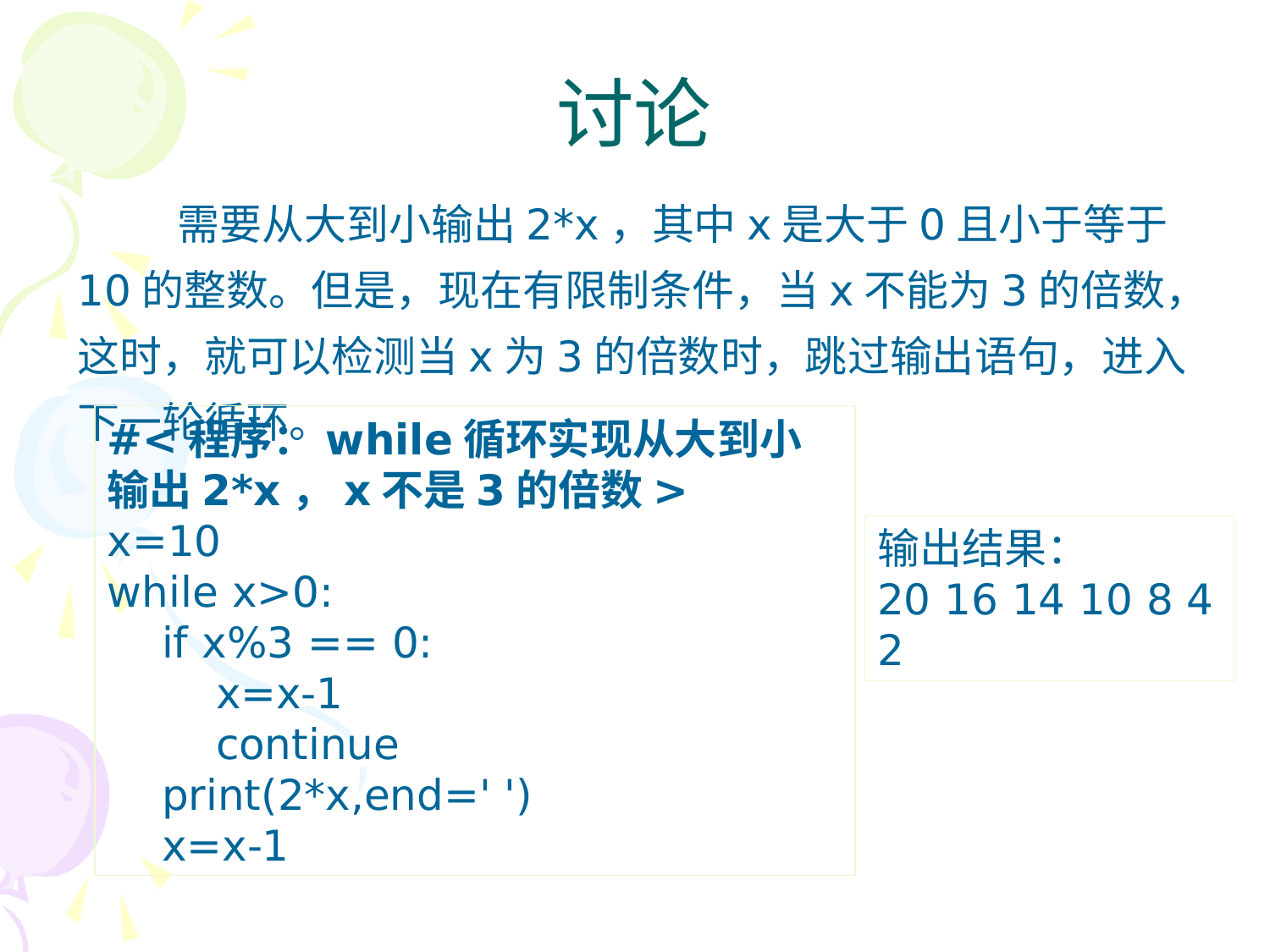

# 讨论
需要从大到小输出2*x，其中x是大于0且小于等于10的整数。但是，现在有限制条件，当x不能为3的倍数，这时，就可以检测当x为3的倍数时，跳过输出语句，进入下一轮循环。
#<程序：while循环实现从大到小输出2*x，x不是3的倍数>
x=10
while x>0:
    if x%3 == 0:
        x=x-1
        continue
    print(2*x,end=' ')
    x=x-1
输出结果：
20 16 14 10 8 4 2